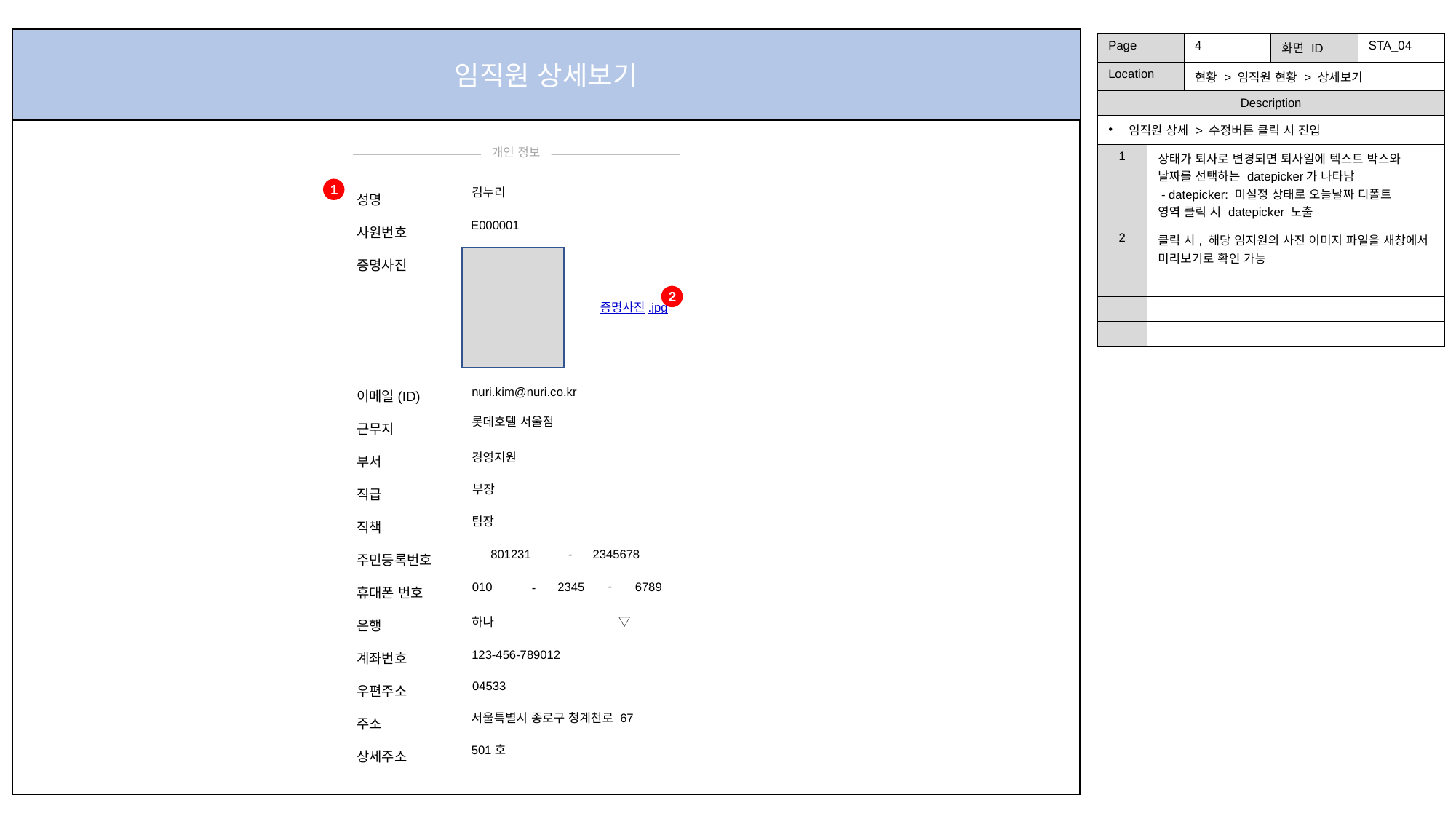

임직원 상세보기
| Page |  | 4 | 화면 ID | STA\_04 |
| --- | --- | --- | --- | --- |
| Location |  | 현황 > 임직원 현황 > 상세보기 |  |  |
| Description |  |  |  |  |
| 임직원 상세 > 수정버튼 클릭 시 진입 |  |  |  |  |
| 1 | 상태가 퇴사로 변경되면 퇴사일에 텍스트 박스와 날짜를 선택하는 datepicker가 나타남 - datepicker: 미설정 상태로 오늘날짜 디폴트 영역 클릭 시 datepicker 노출 |  |  |  |
| 2 | 클릭 시, 해당 임지원의 사진 이미지 파일을 새창에서 미리보기로 확인 가능 |  |  |  |
|  |  |  |  |  |
|  |  |  |  |  |
|  |  |  |  |  |

개인 정보
성명
사원번호
증명사진

이메일(ID)
근무지
부서
직급
직책
주민등록번호
휴대폰 번호
은행
계좌번호
우편주소
주소
상세주소
1
김누리
E000001

2
증명사진.jpg
nuri.kim@nuri.co.kr
롯데호텔 서울점
경영지원
부장
팀장
-
801231
2345678
-
-
010
2345
6789
하나                                    ▽
123-456-789012
04533
서울특별시 종로구 청계천로 67
501호